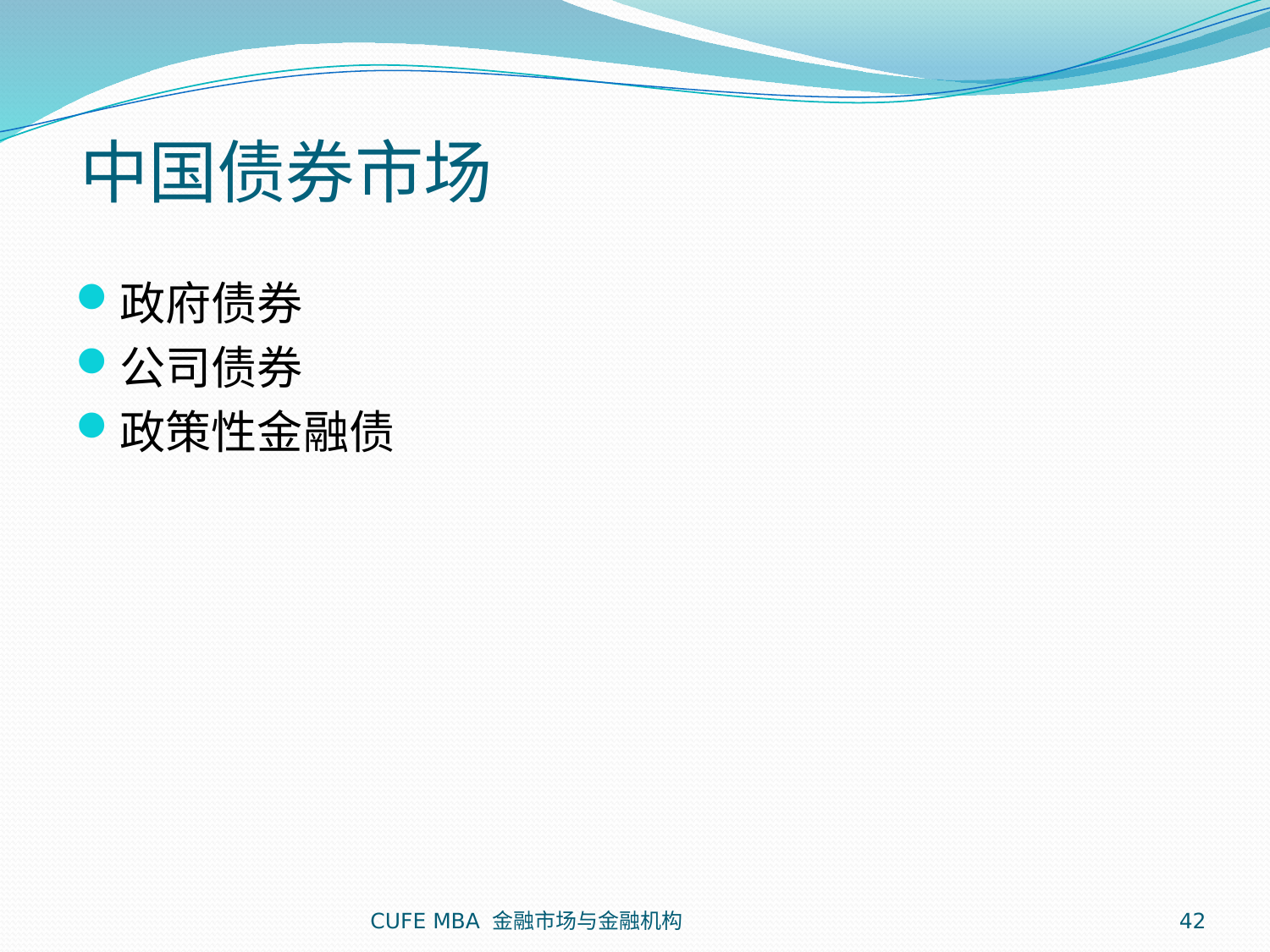

# 中国债券市场
政府债券
公司债券
政策性金融债

CUFE MBA 金融市场与金融机构
42